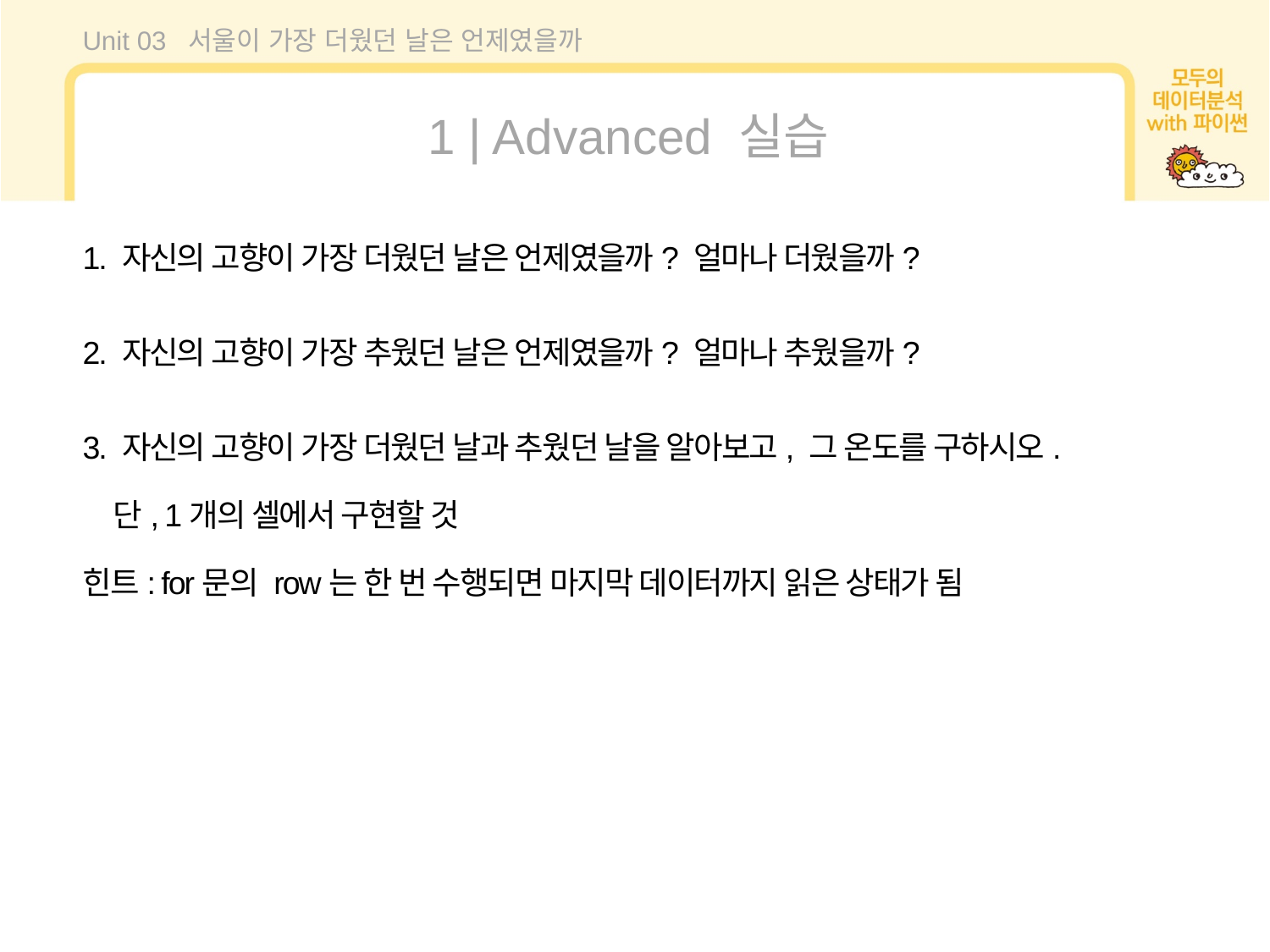

Unit 03  서울이 가장 더웠던 날은 언제였을까
1 | Advanced 실습
1. 자신의 고향이 가장 더웠던 날은 언제였을까? 얼마나 더웠을까?
2. 자신의 고향이 가장 추웠던 날은 언제였을까? 얼마나 추웠을까?
3. 자신의 고향이 가장 더웠던 날과 추웠던 날을 알아보고, 그 온도를 구하시오.
   단, 1개의 셀에서 구현할 것
힌트: for문의 row는 한 번 수행되면 마지막 데이터까지 읽은 상태가 됨